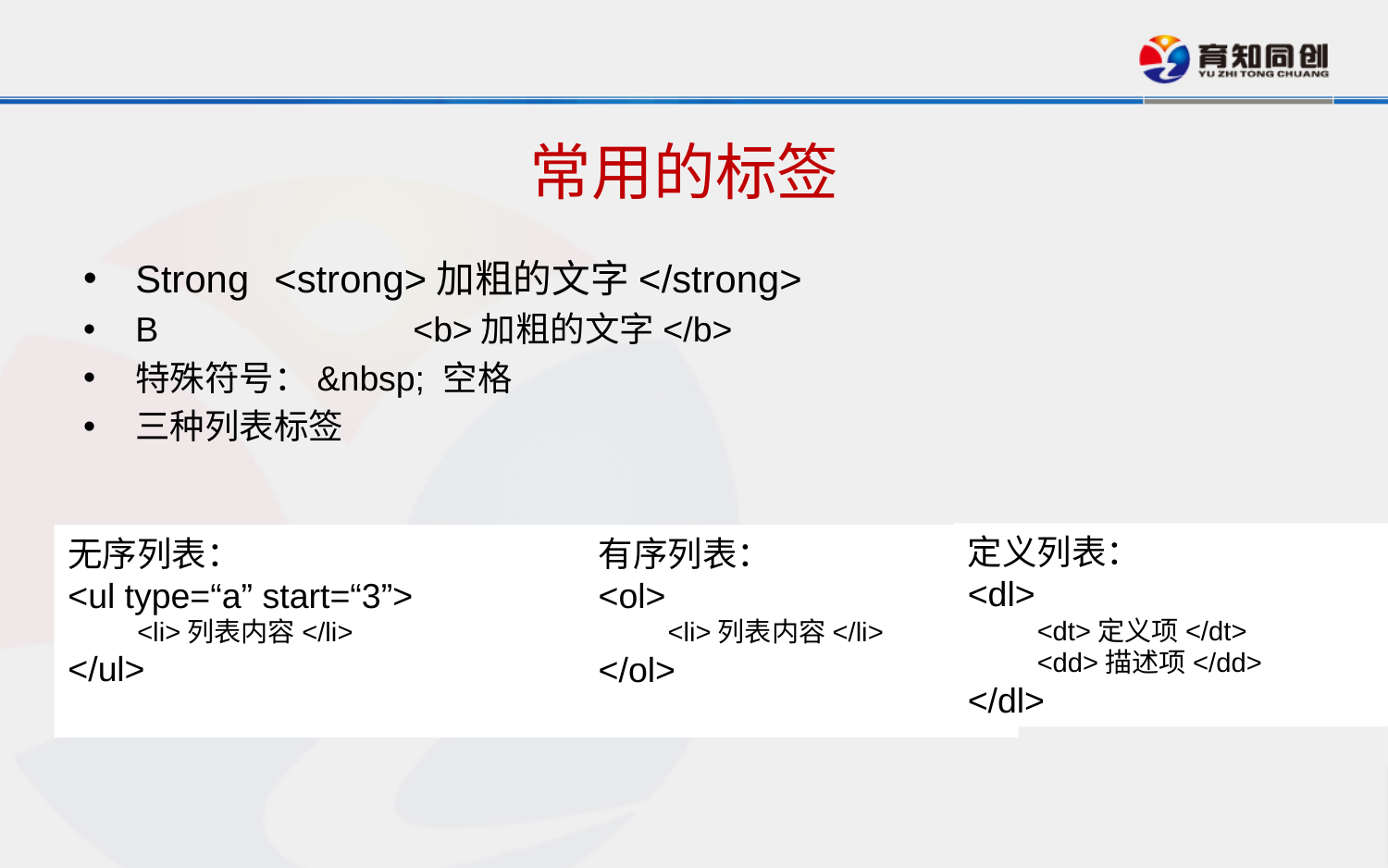

# 常用的标签
Strong 	<strong>加粗的文字</strong>
B	 	<b>加粗的文字</b>
特殊符号：&nbsp; 空格
三种列表标签

定义列表：
<dl>
<dt>定义项</dt>
<dd>描述项</dd>
</dl>
无序列表：
<ul type=“a” start=“3”>
<li>列表内容</li>
</ul>

有序列表：
<ol>
<li>列表内容</li>
</ol>